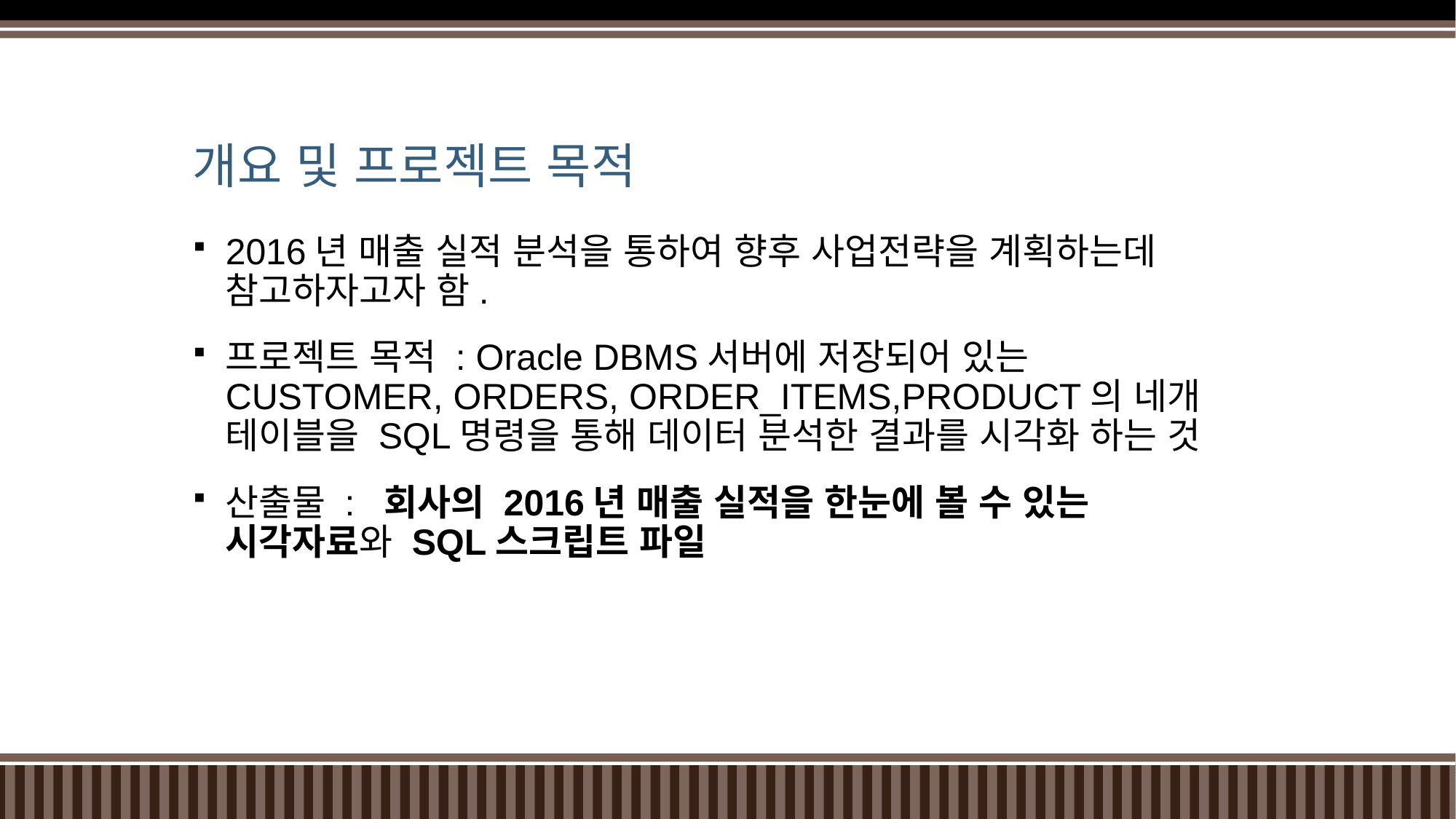

# 개요 및 프로젝트 목적
2016년 매출 실적 분석을 통하여 향후 사업전략을 계획하는데 참고하자고자 함.
프로젝트 목적 : Oracle DBMS서버에 저장되어 있는 CUSTOMER, ORDERS, ORDER_ITEMS,PRODUCT의 네개 테이블을 SQL명령을 통해 데이터 분석한 결과를 시각화 하는 것
산출물 :  회사의 2016년 매출 실적을 한눈에 볼 수 있는 시각자료와 SQL스크립트 파일